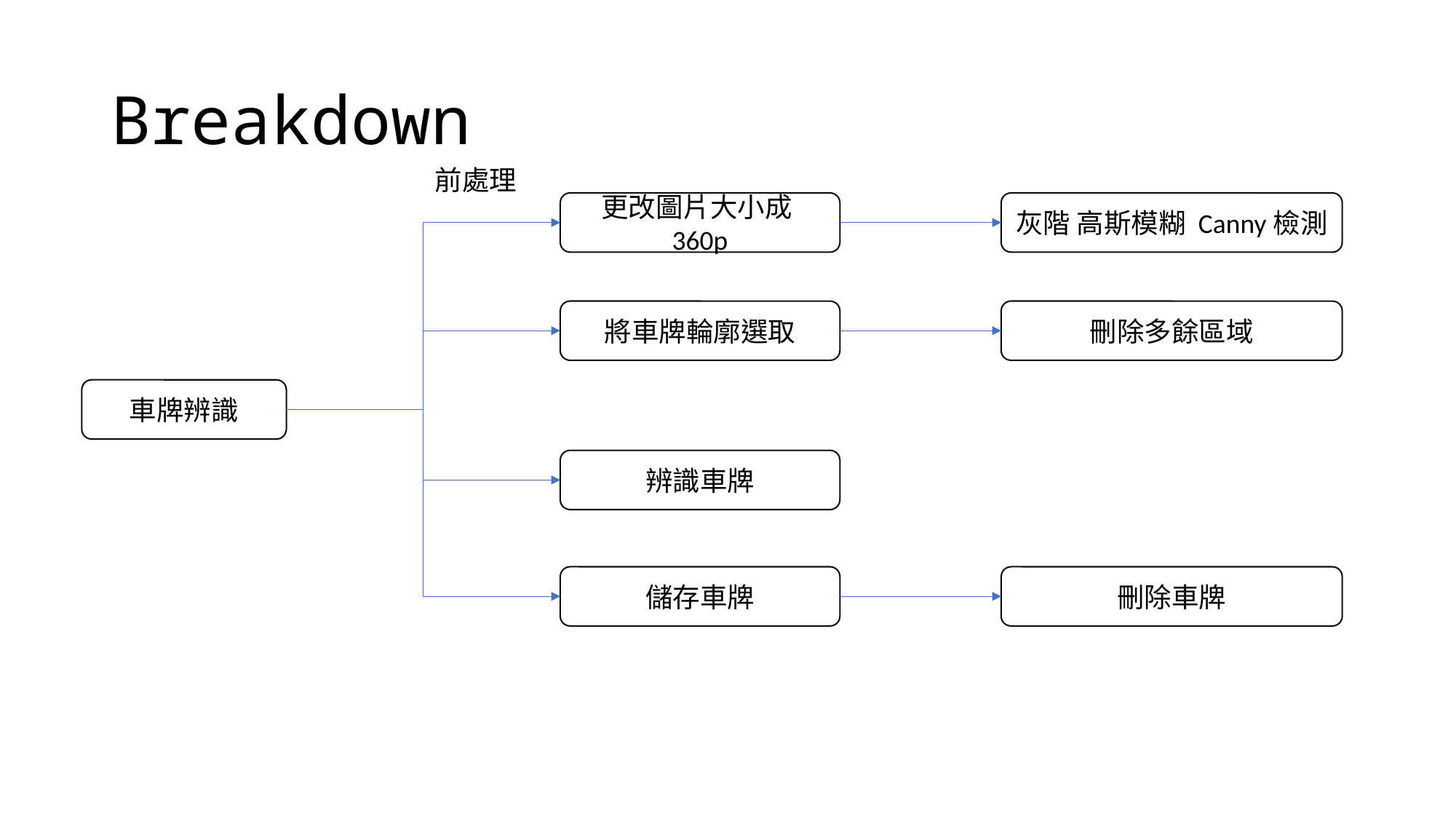

# Breakdown
前處理
更改圖片大小成360p
灰階 高斯模糊 Canny檢測
將車牌輪廓選取
刪除多餘區域
車牌辨識
辨識車牌
刪除車牌
儲存車牌